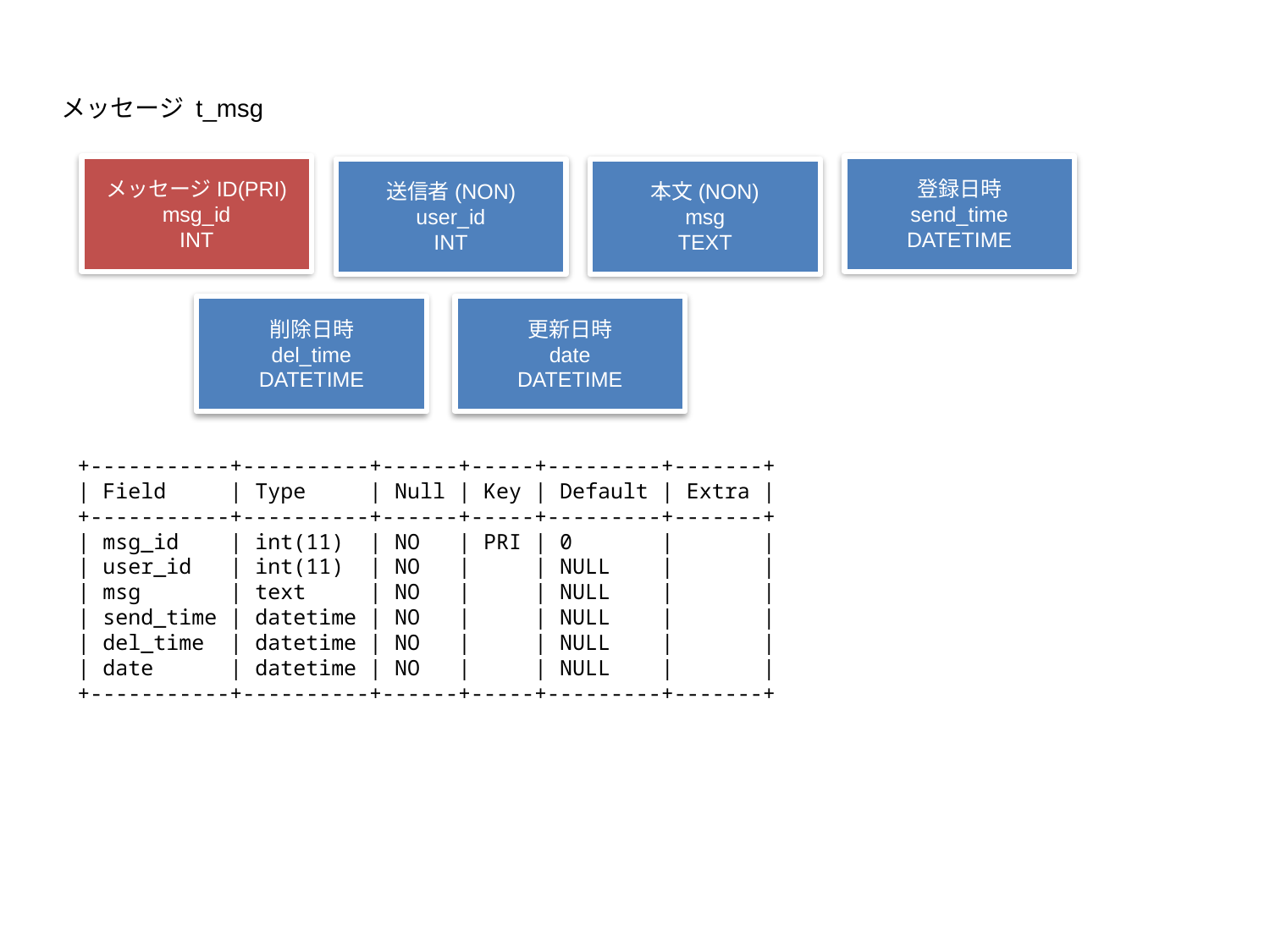

メッセージ t_msg
登録日時
send_time
DATETIME
メッセージID(PRI)
msg_id
INT
送信者(NON)
user_id
INT
本文(NON)
msg
TEXT
削除日時
del_time
DATETIME
更新日時
date
DATETIME
+-----------+----------+------+-----+---------+-------+
| Field     | Type     | Null | Key | Default | Extra |
+-----------+----------+------+-----+---------+-------+
| msg_id    | int(11)  | NO   | PRI | 0       |       |
| user_id   | int(11)  | NO   |     | NULL    |       |
| msg       | text     | NO   |     | NULL    |       |
| send_time | datetime | NO   |     | NULL    |       |
| del_time  | datetime | NO   |     | NULL    |       |
| date      | datetime | NO   |     | NULL    |       |
+-----------+----------+------+-----+---------+-------+